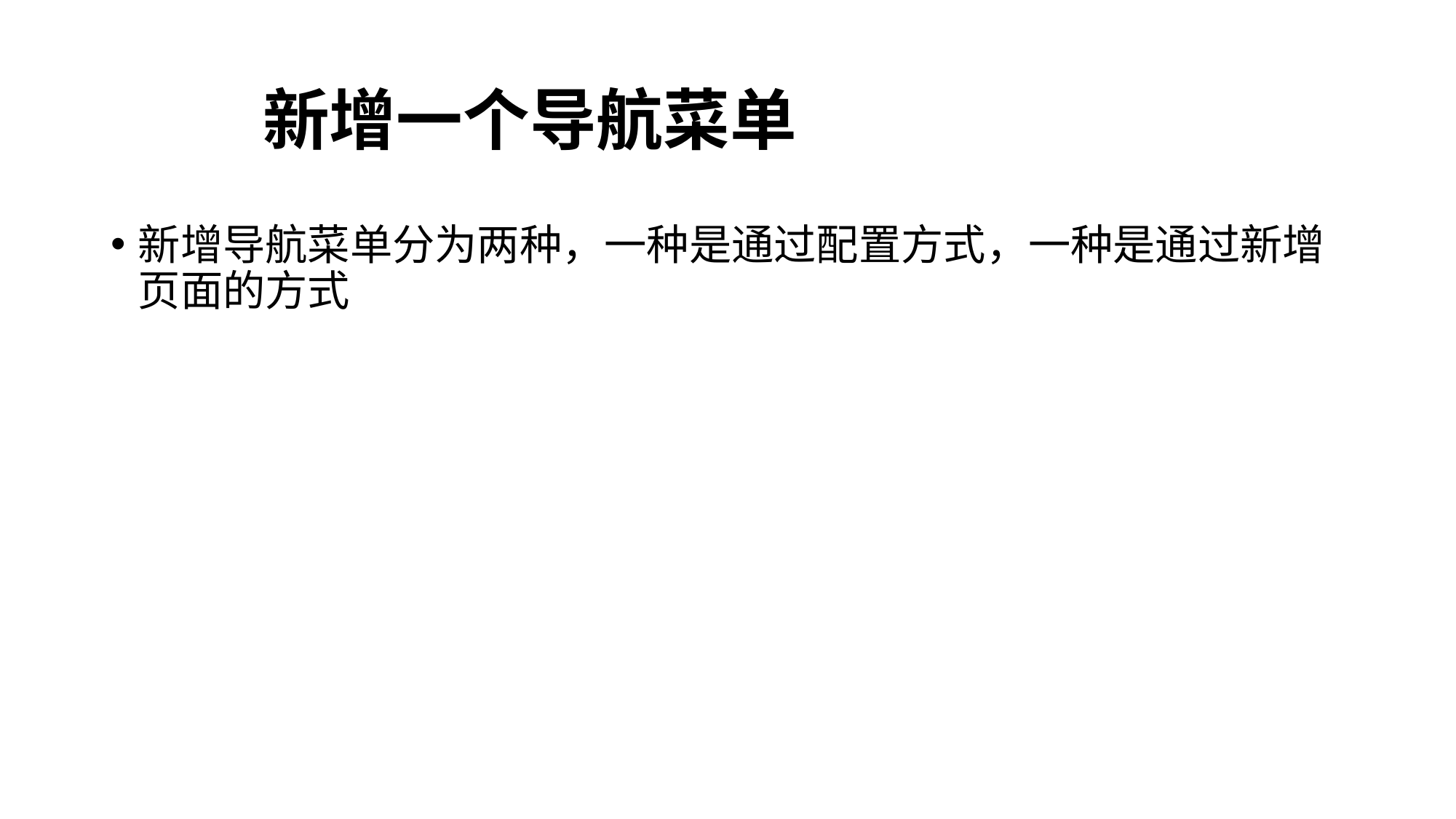

# 新增一个导航菜单
新增导航菜单分为两种，一种是通过配置方式，一种是通过新增页面的方式